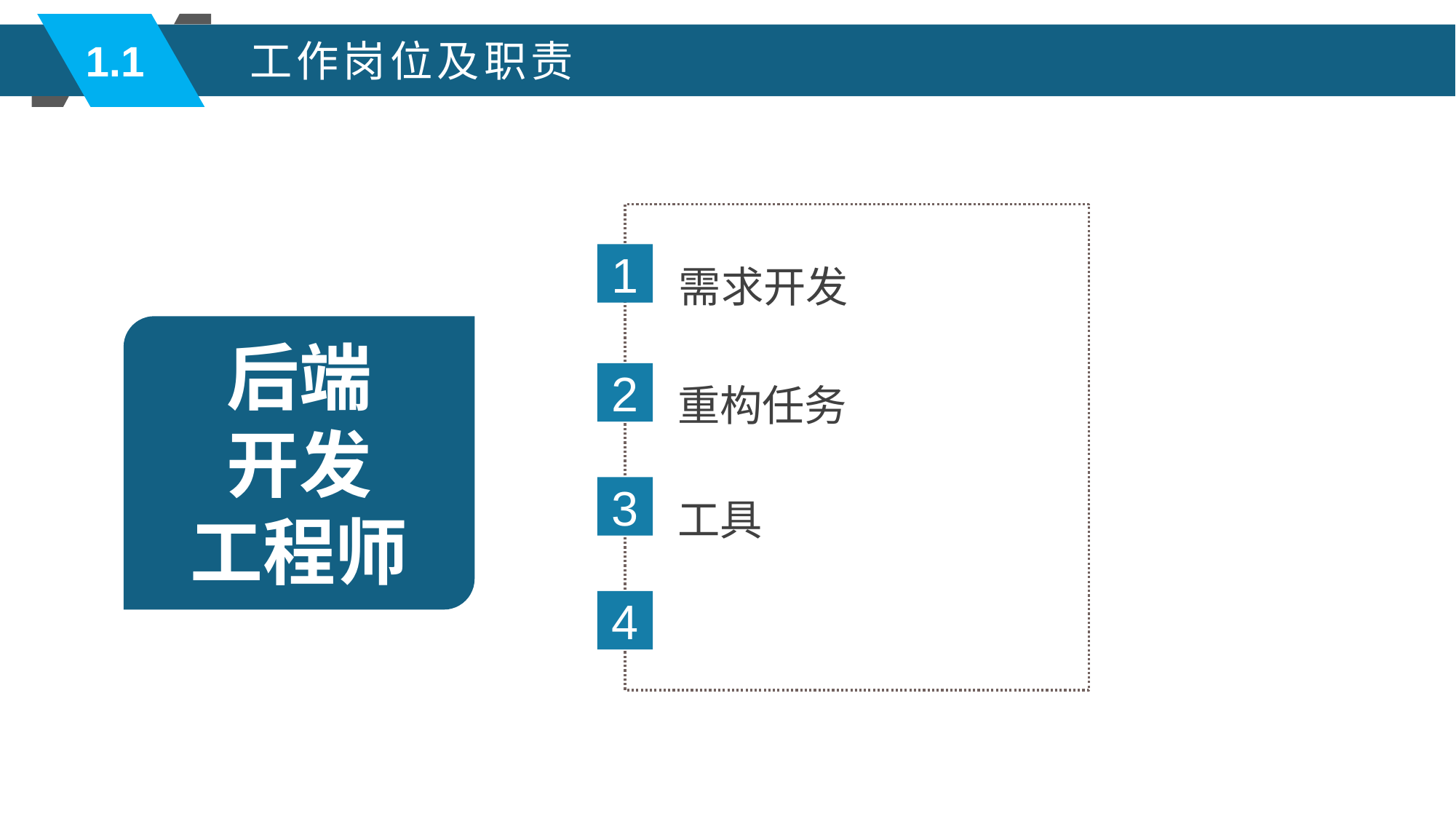

1.1
工作岗位及职责

需求开发
1
后端
开发
工程师
重构任务
2
工具
3

4